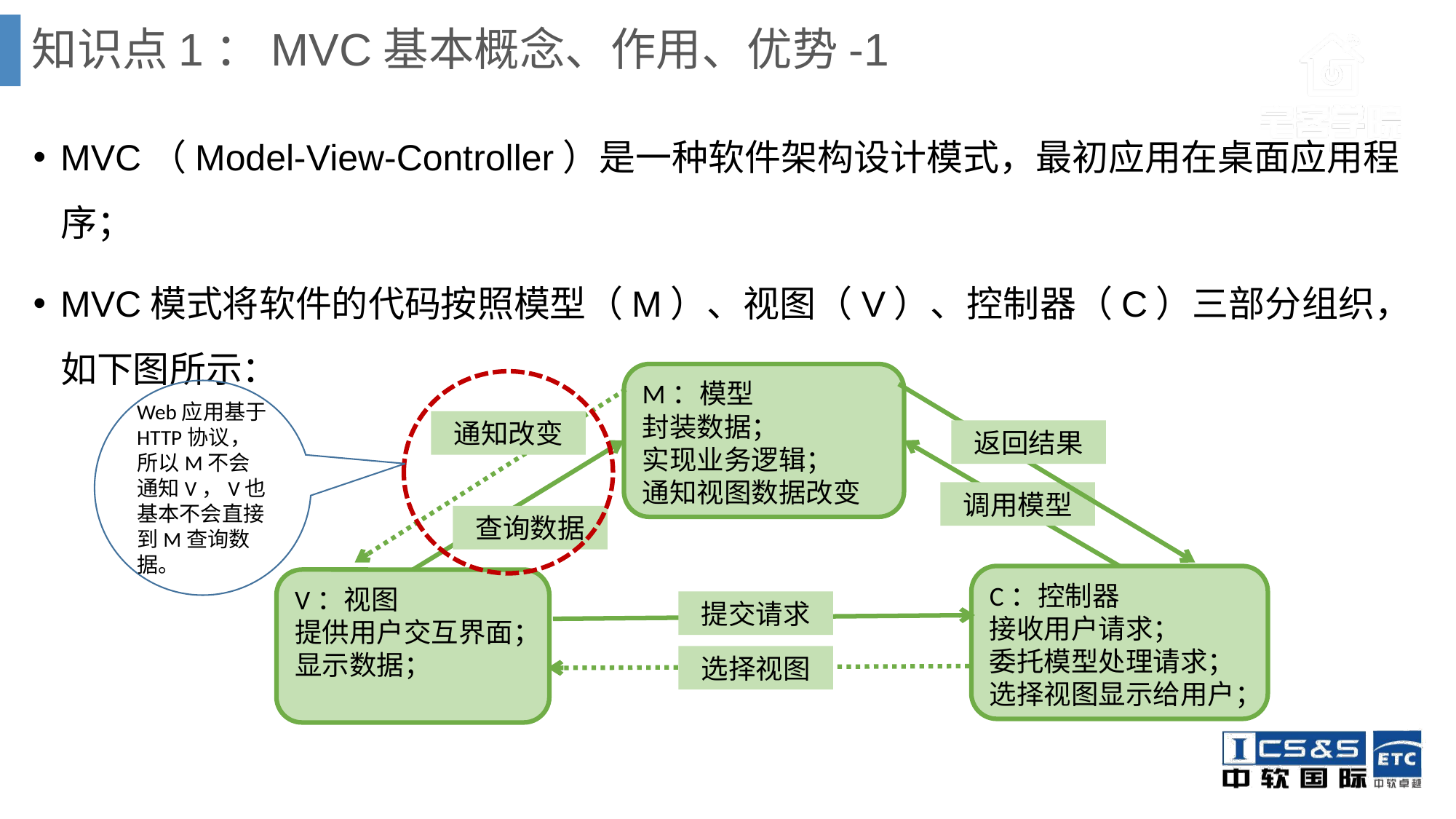

# 知识点1：MVC基本概念、作用、优势-1
MVC（Model-View-Controller）是一种软件架构设计模式，最初应用在桌面应用程序；
MVC模式将软件的代码按照模型（M）、视图（V）、控制器（C）三部分组织，如下图所示：
M：模型
封装数据；
实现业务逻辑；
通知视图数据改变

Web应用基于HTTP协议，所以M不会通知V，V也基本不会直接到M查询数据。
通知改变
返回结果
调用模型
查询数据
C：控制器
接收用户请求；
委托模型处理请求；
选择视图显示给用户；
V：视图
提供用户交互界面；
显示数据；
提交请求
选择视图